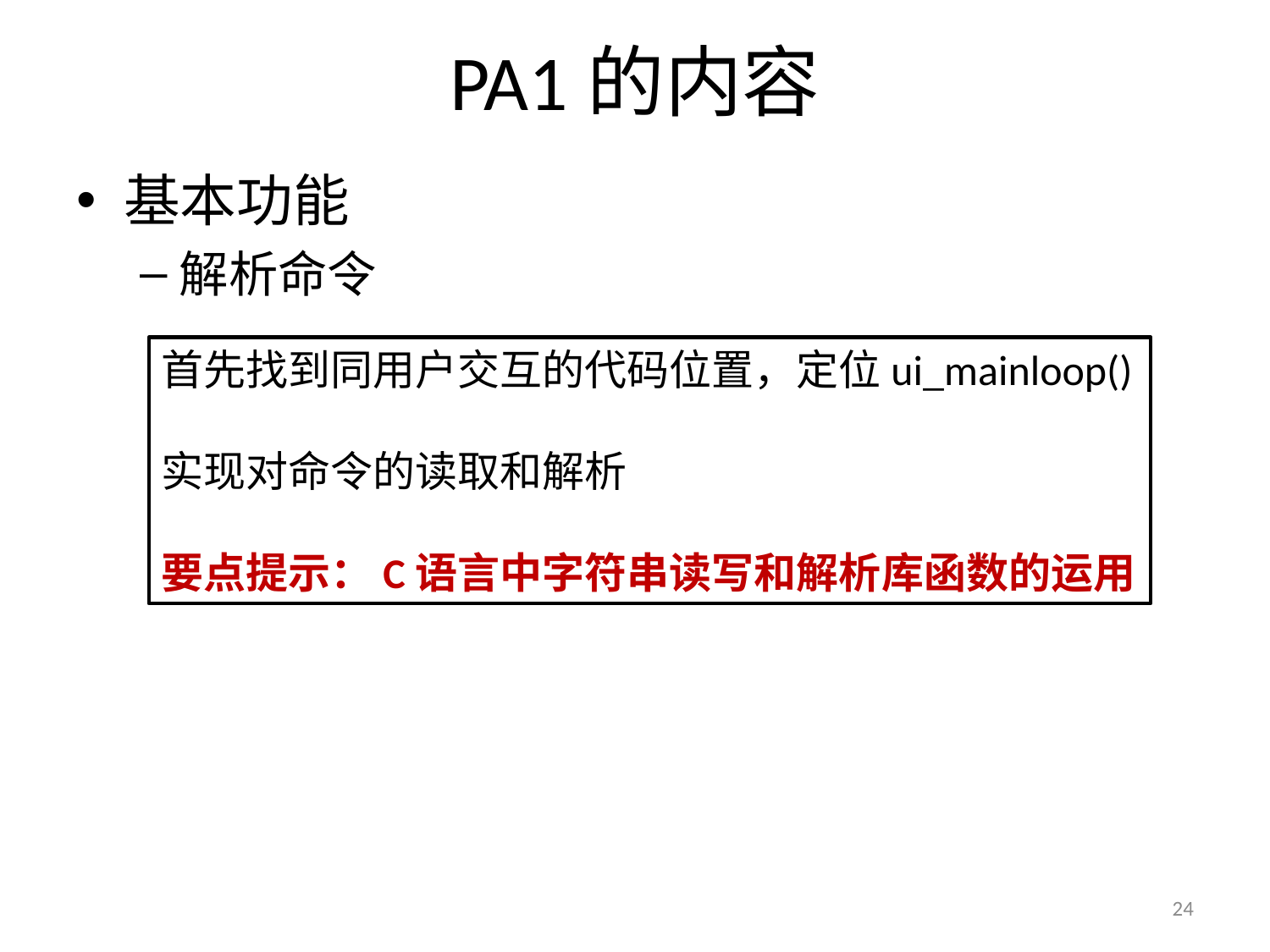

# PA1的内容
基本功能
解析命令

首先找到同用户交互的代码位置，定位ui_mainloop()

实现对命令的读取和解析

要点提示：C语言中字符串读写和解析库函数的运用
24